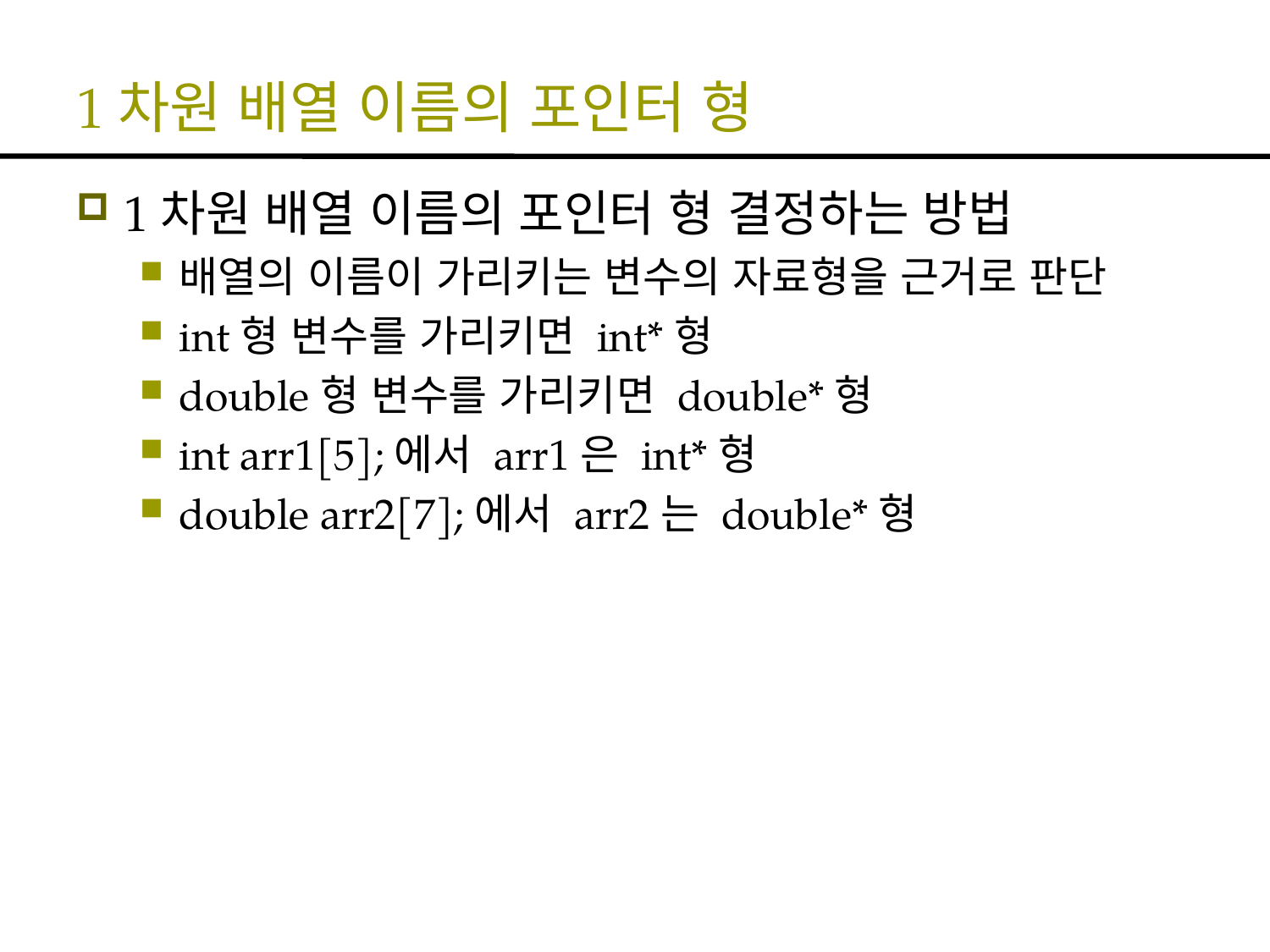

# 1차원 배열 이름의 포인터 형
1차원 배열 이름의 포인터 형 결정하는 방법
배열의 이름이 가리키는 변수의 자료형을 근거로 판단
int형 변수를 가리키면 int*형
double형 변수를 가리키면 double*형
int arr1[5];에서 arr1은 int*형
double arr2[7];에서 arr2는 double*형